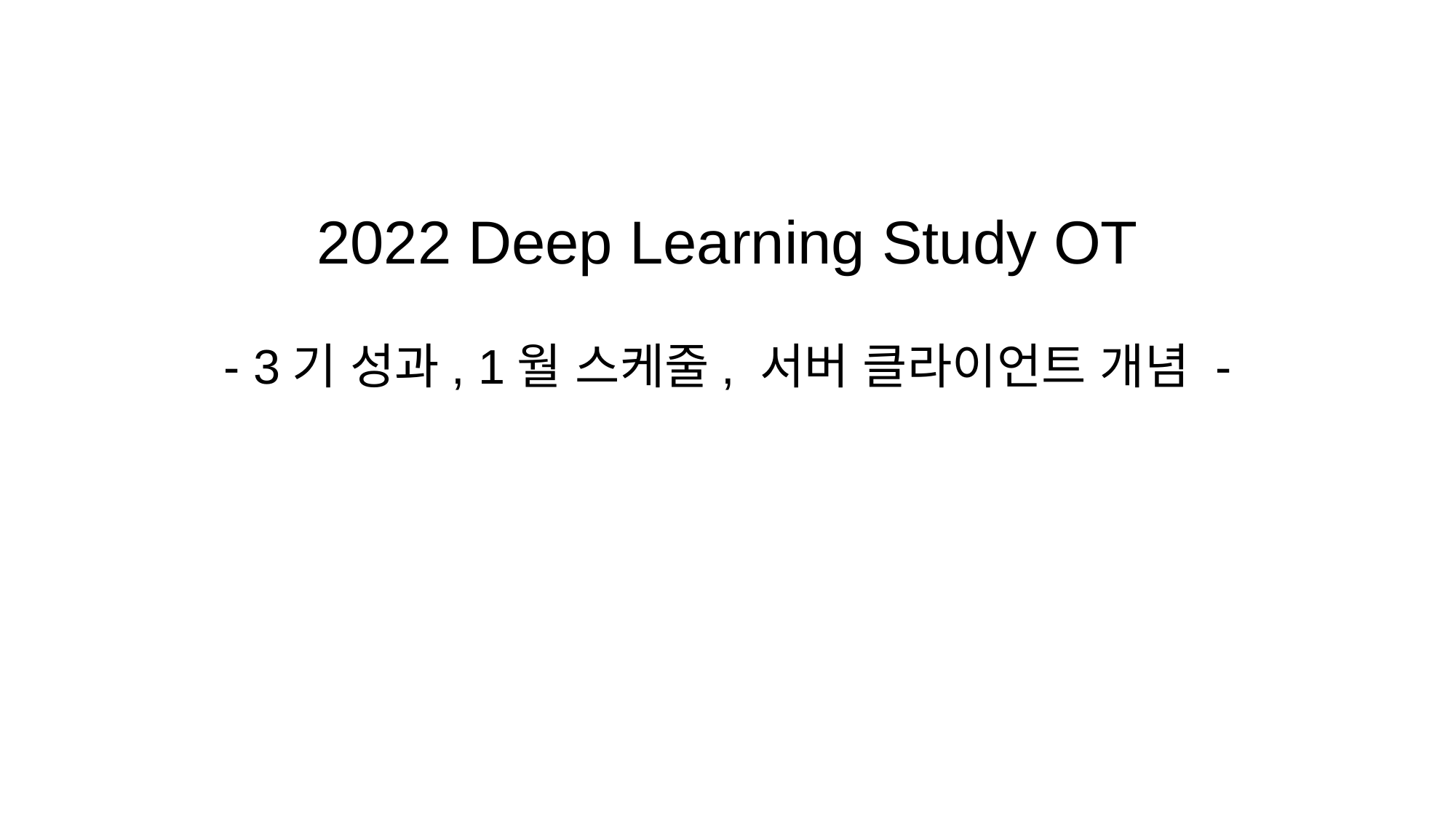

# 2022 Deep Learning Study OT - 3기 성과, 1월 스케줄, 서버 클라이언트 개념 -